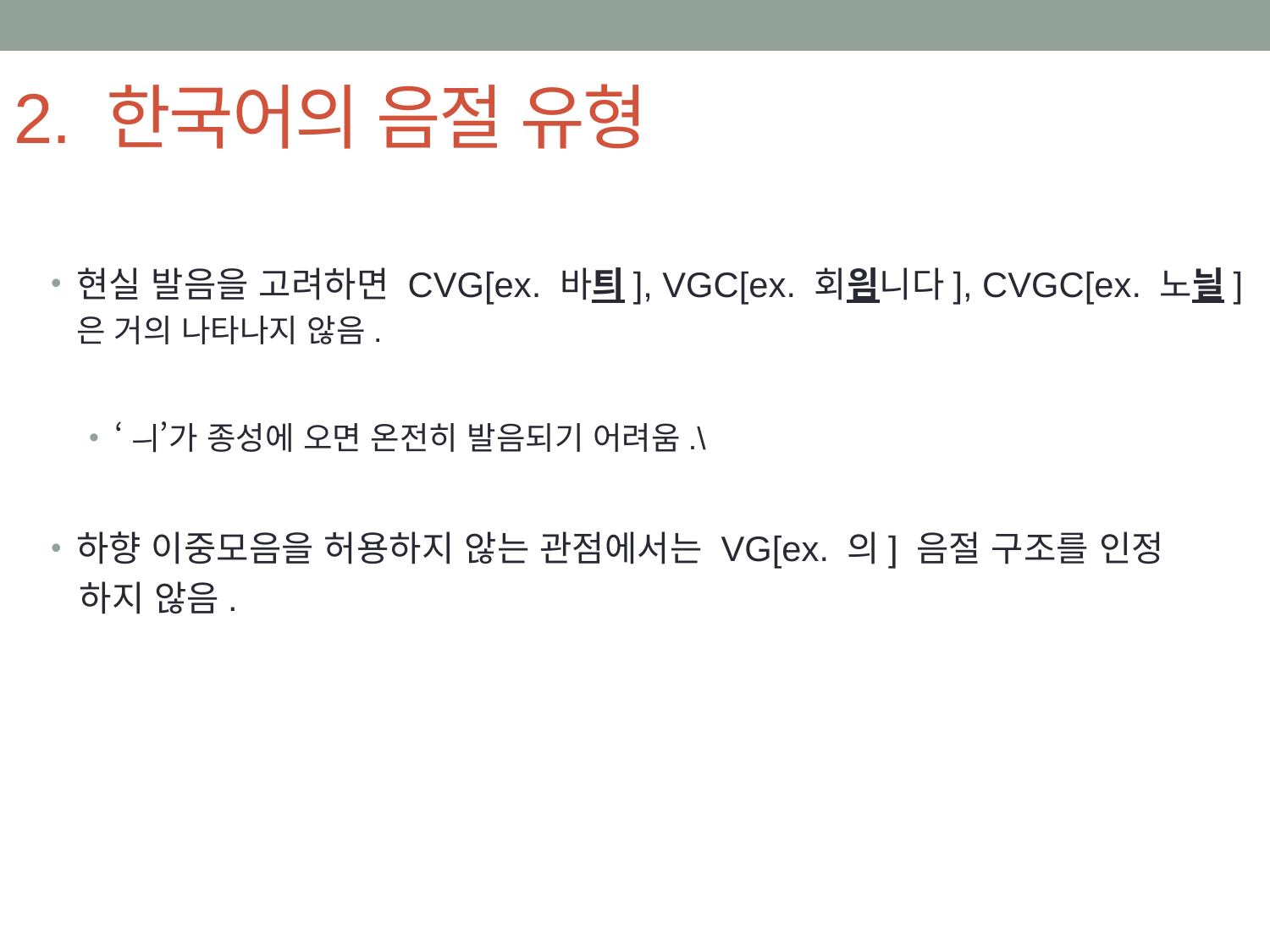

# 2. 한국어의 음절 유형

현실 발음을 고려하면 CVG[ex. 바틔], VGC[ex. 회읨니다], CVGC[ex. 노늴]
  은 거의 나타나지 않음.

‘ㅢ’가 종성에 오면 온전히 발음되기 어려움.\

하향 이중모음을 허용하지 않는 관점에서는 VG[ex. 의] 음절 구조를 인정
  하지 않음.